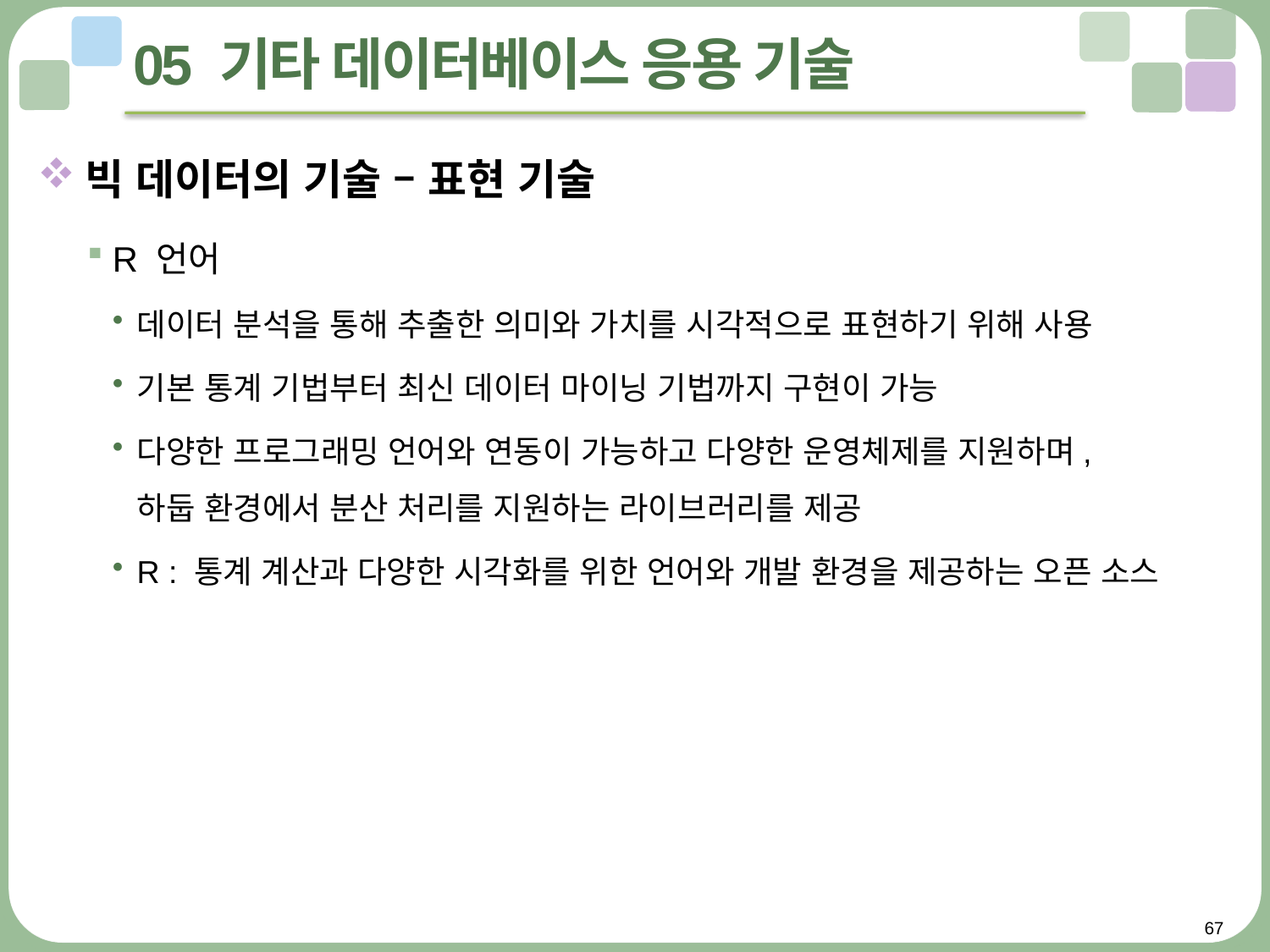

# 05 기타 데이터베이스 응용 기술
빅 데이터의 기술 – 표현 기술
R 언어
데이터 분석을 통해 추출한 의미와 가치를 시각적으로 표현하기 위해 사용
기본 통계 기법부터 최신 데이터 마이닝 기법까지 구현이 가능
다양한 프로그래밍 언어와 연동이 가능하고 다양한 운영체제를 지원하며,
하둡 환경에서 분산 처리를 지원하는 라이브러리를 제공
R : 통계 계산과 다양한 시각화를 위한 언어와 개발 환경을 제공하는 오픈 소스